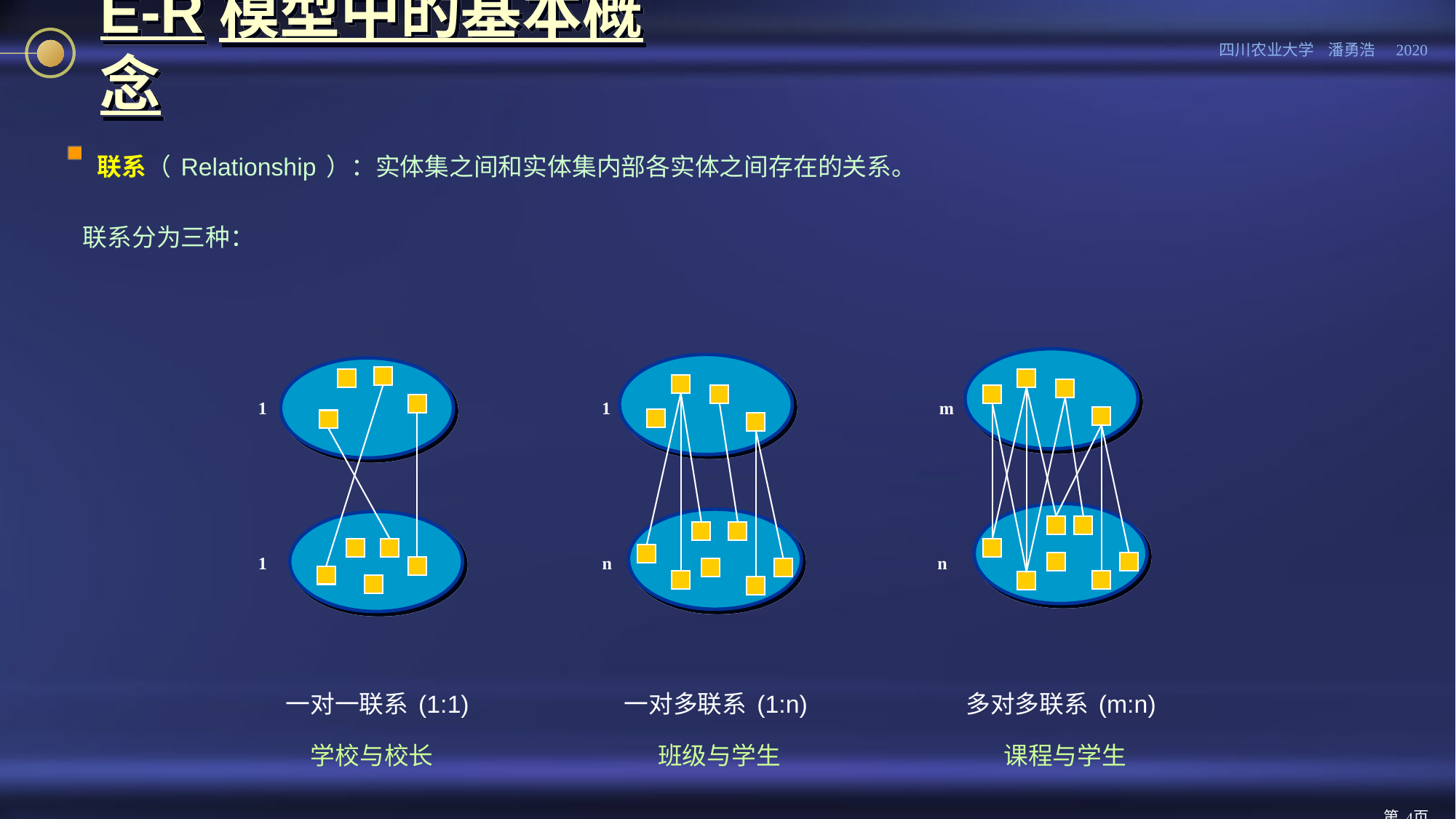

# E-R模型中的基本概念
联系（Relationship）：实体集之间和实体集内部各实体之间存在的关系。
   联系分为三种：

1
1
m

1
n
n

一对一联系(1:1)
一对多联系(1:n)
多对多联系(m:n)
学校与校长
班级与学生
课程与学生